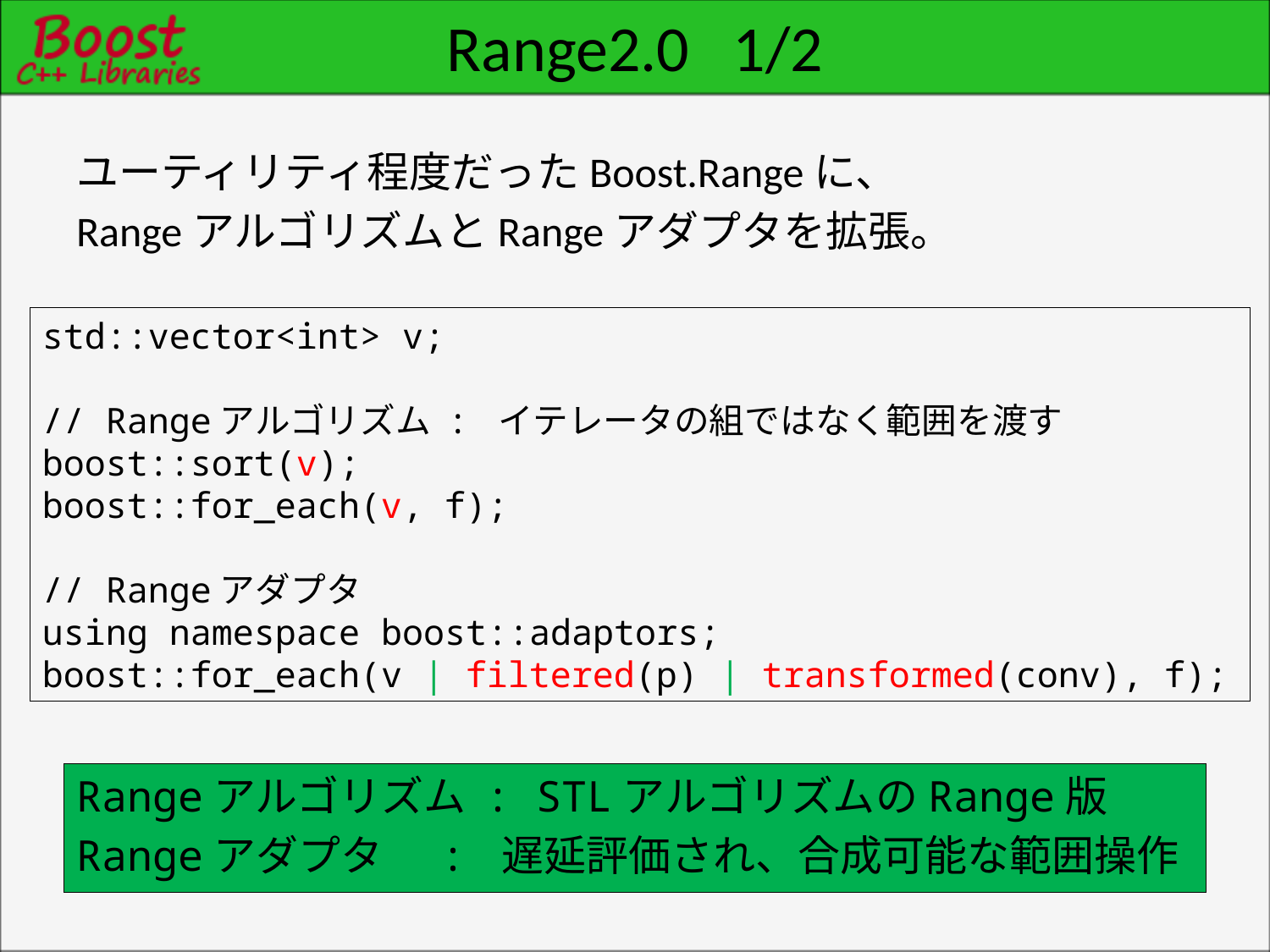

# Range2.0   1/2
ユーティリティ程度だったBoost.Rangeに、
RangeアルゴリズムとRangeアダプタを拡張。
std::vector<int> v;

// Rangeアルゴリズム : イテレータの組ではなく範囲を渡す
boost::sort(v);
boost::for_each(v, f);

// Rangeアダプタ
using namespace boost::adaptors;
boost::for_each(v | filtered(p) | transformed(conv), f);
Rangeアルゴリズム : STLアルゴリズムのRange版
Rangeアダプタ     : 遅延評価され、合成可能な範囲操作